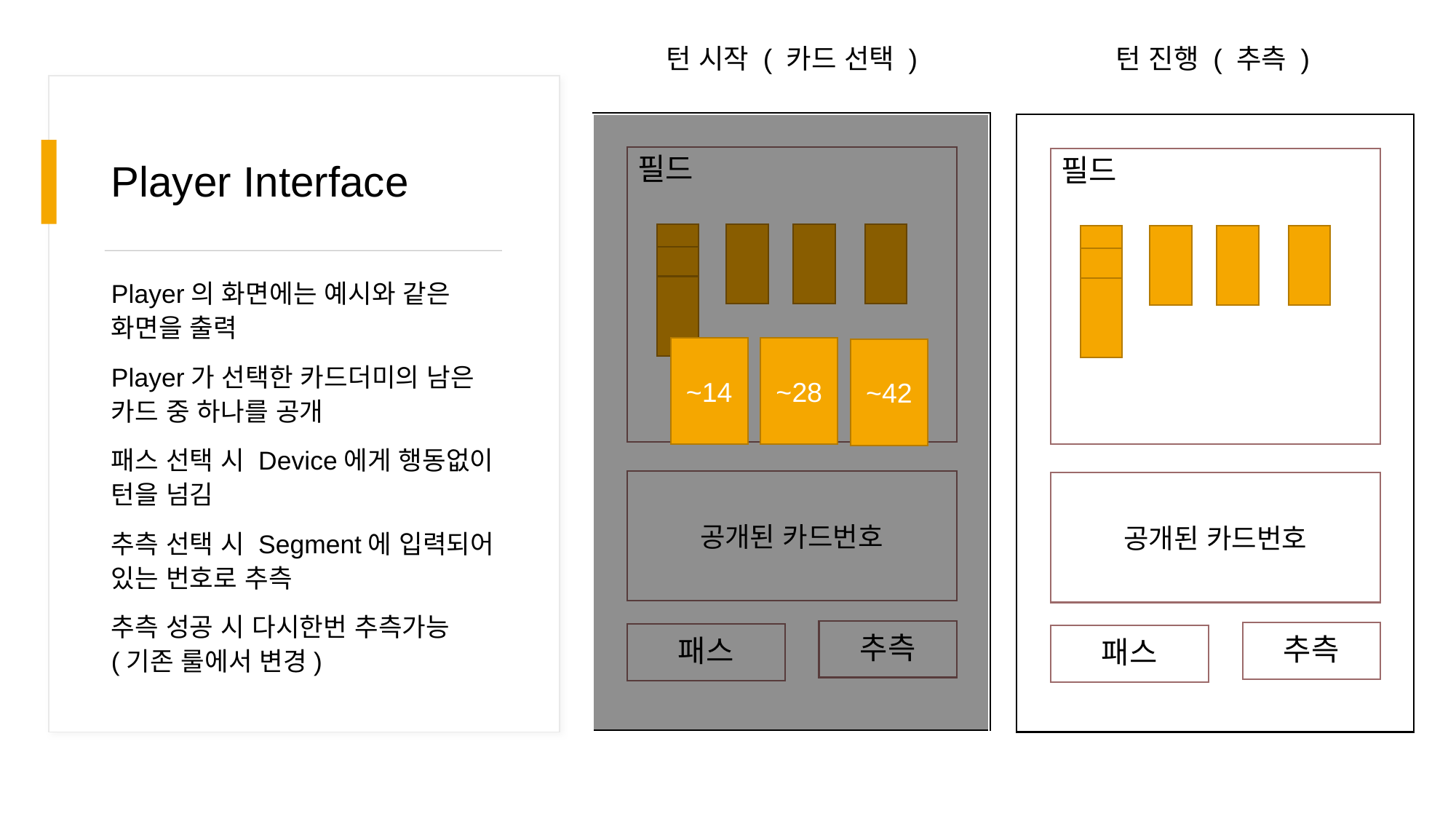

턴 시작 ( 카드 선택 )
턴 진행 ( 추측 )

필드

추측
패스
공개된 카드번호

필드

추측
패스
공개된 카드번호
# Player Interface

Player의 화면에는 예시와 같은 화면을 출력
Player가 선택한 카드더미의 남은 카드 중 하나를 공개
패스 선택 시 Device에게 행동없이 턴을 넘김
추측 선택 시 Segment에 입력되어 있는 번호로 추측
추측 성공 시 다시한번 추측가능 (기존 룰에서 변경)
~14
~28
~42